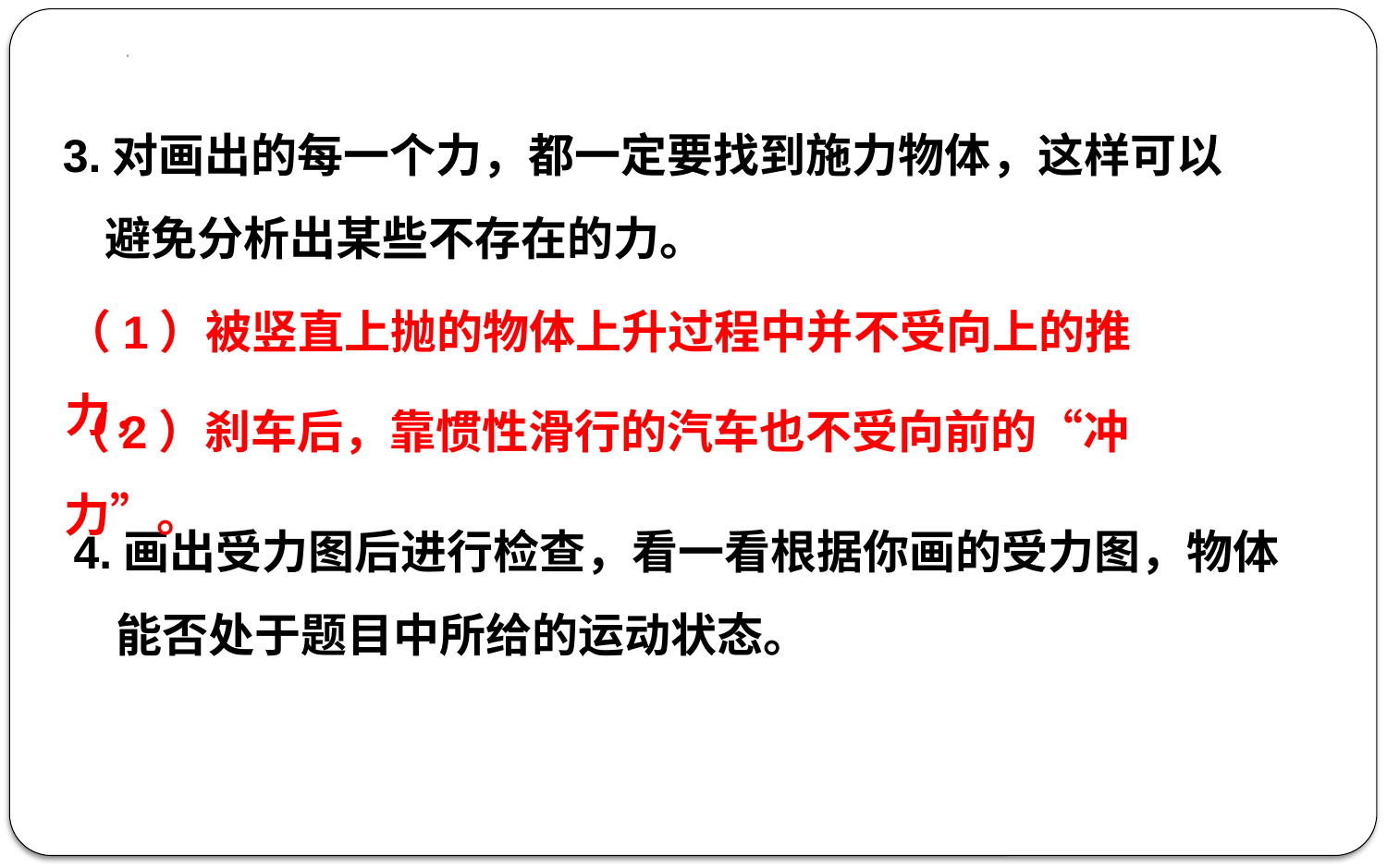

3.对画出的每一个力，都一定要找到施力物体，这样可以
   避免分析出某些不存在的力。
（1）被竖直上抛的物体上升过程中并不受向上的推力，
（2）刹车后，靠惯性滑行的汽车也不受向前的“冲力”。
4.画出受力图后进行检查，看一看根据你画的受力图，物体
   能否处于题目中所给的运动状态。